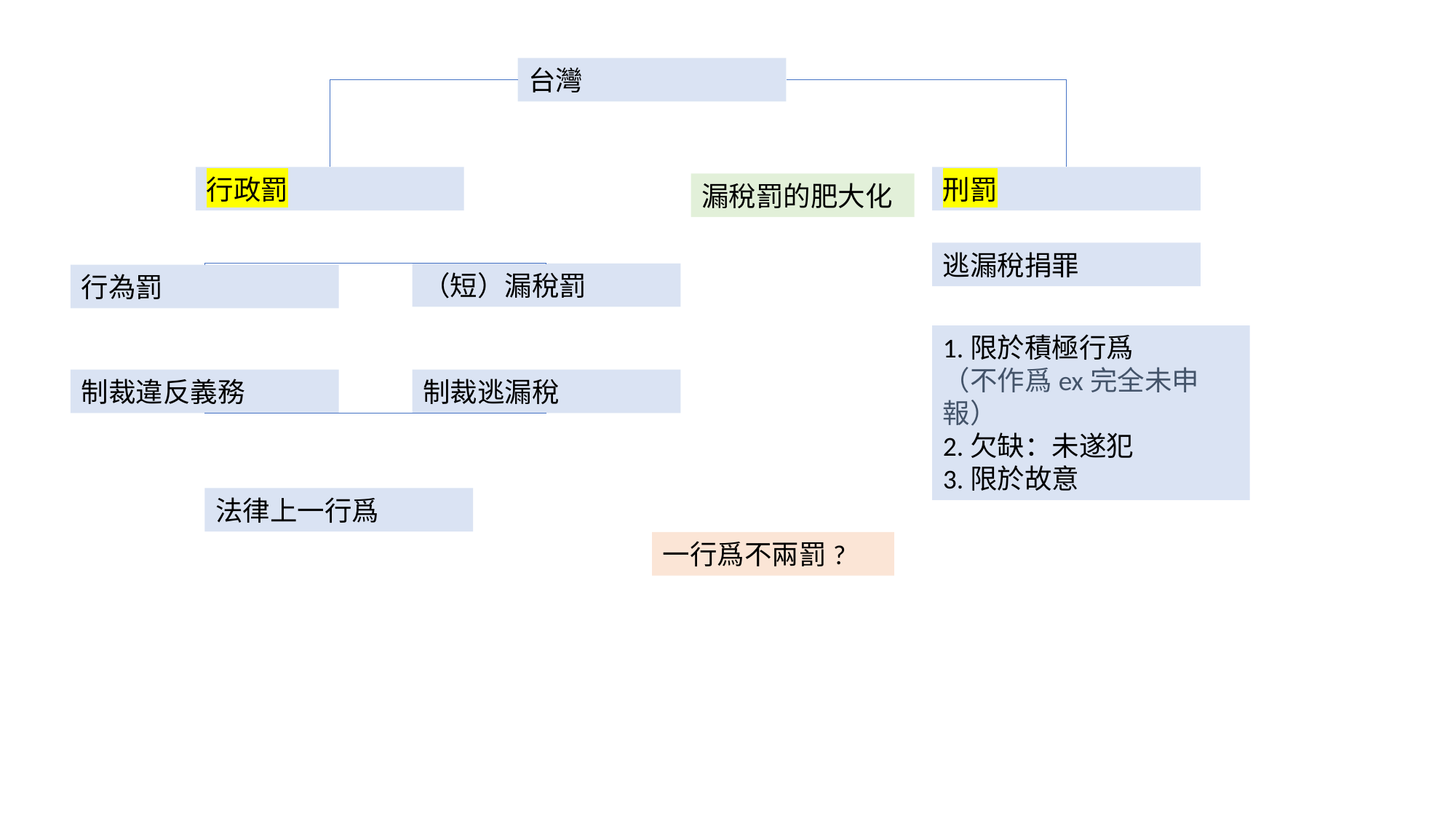

台灣
行政罰
刑罰
漏稅罰的肥大化
逃漏稅捐罪
（短）漏稅罰
行為罰
1.限於積極行爲
（不作爲ex完全未申報）
2.欠缺：未遂犯
3.限於故意
制裁違反義務
制裁逃漏稅
法律上一行爲
一行爲不兩罰?